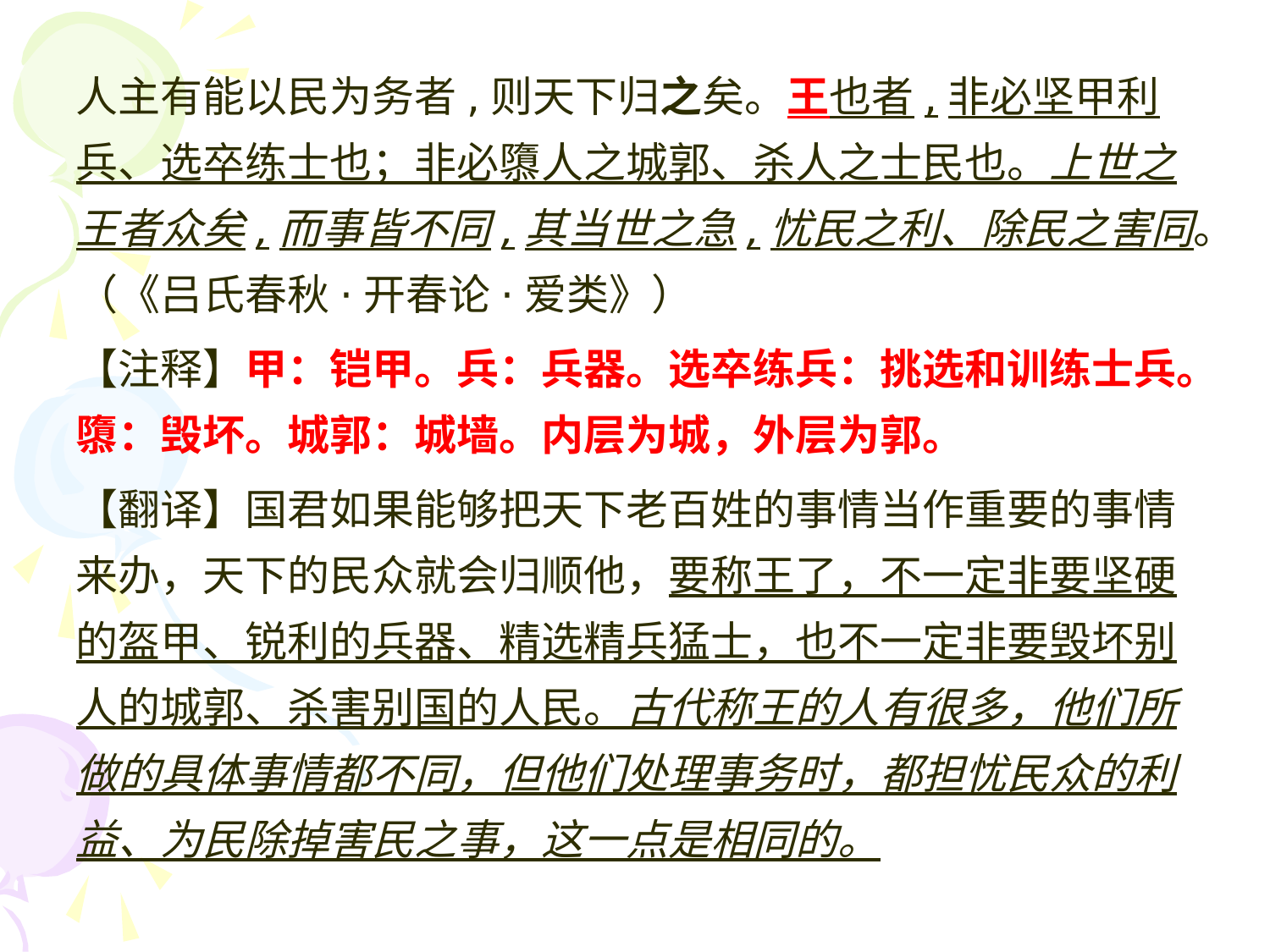

人主有能以民为务者,则天下归之矣。王也者,非必坚甲利兵、选卒练士也；非必隳人之城郭、杀人之士民也。上世之王者众矣,而事皆不同,其当世之急,忧民之利、除民之害同。（《吕氏春秋·开春论·爱类》）
【注释】甲：铠甲。兵：兵器。选卒练兵：挑选和训练士兵。隳：毁坏。城郭：城墙。内层为城，外层为郭。
【翻译】国君如果能够把天下老百姓的事情当作重要的事情来办，天下的民众就会归顺他，要称王了，不一定非要坚硬的盔甲、锐利的兵器、精选精兵猛士，也不一定非要毁坏别人的城郭、杀害别国的人民。古代称王的人有很多，他们所做的具体事情都不同，但他们处理事务时，都担忧民众的利益、为民除掉害民之事，这一点是相同的。